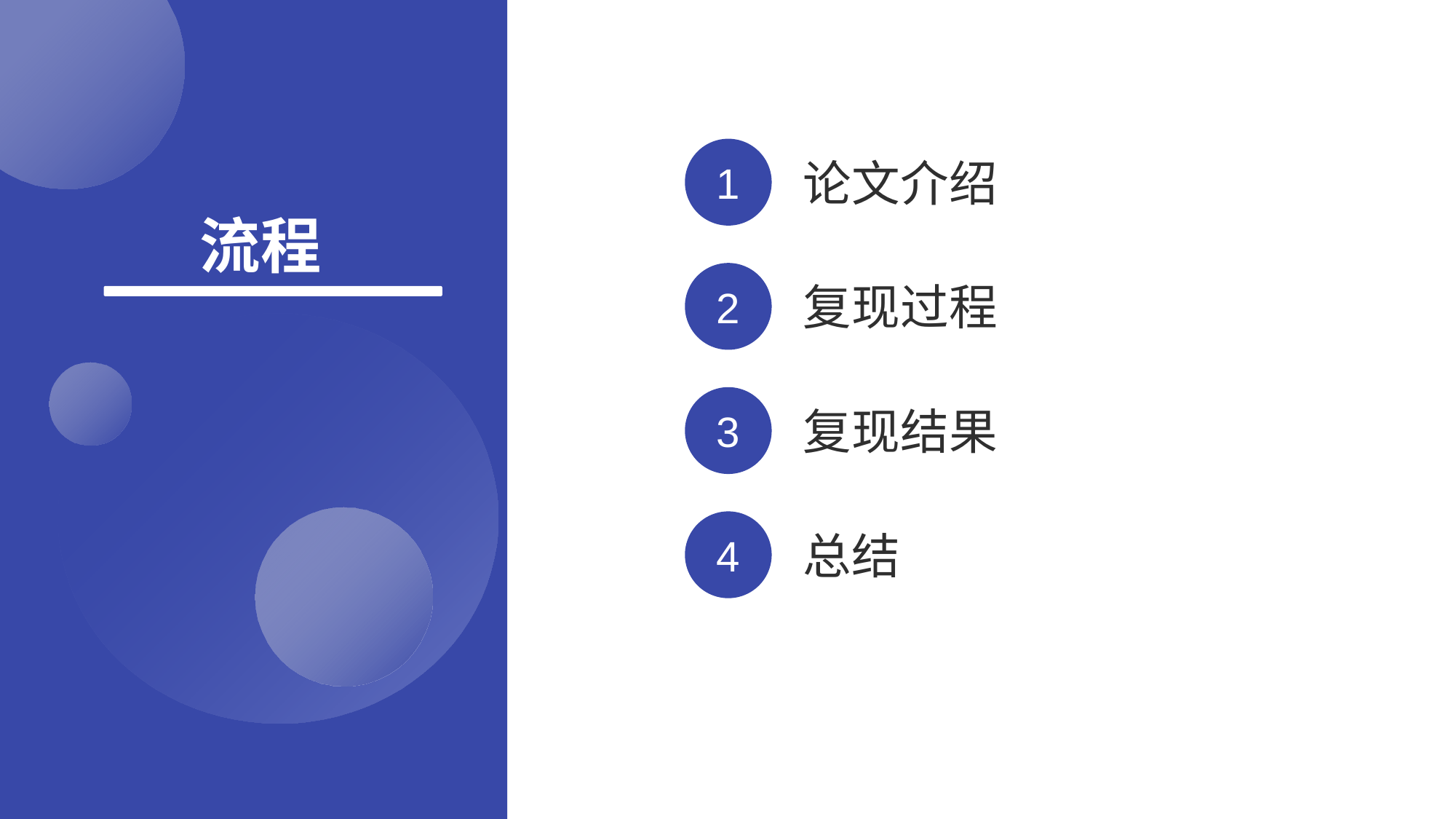

1
论文介绍
流程
2
复现过程
3
复现结果
4
总结